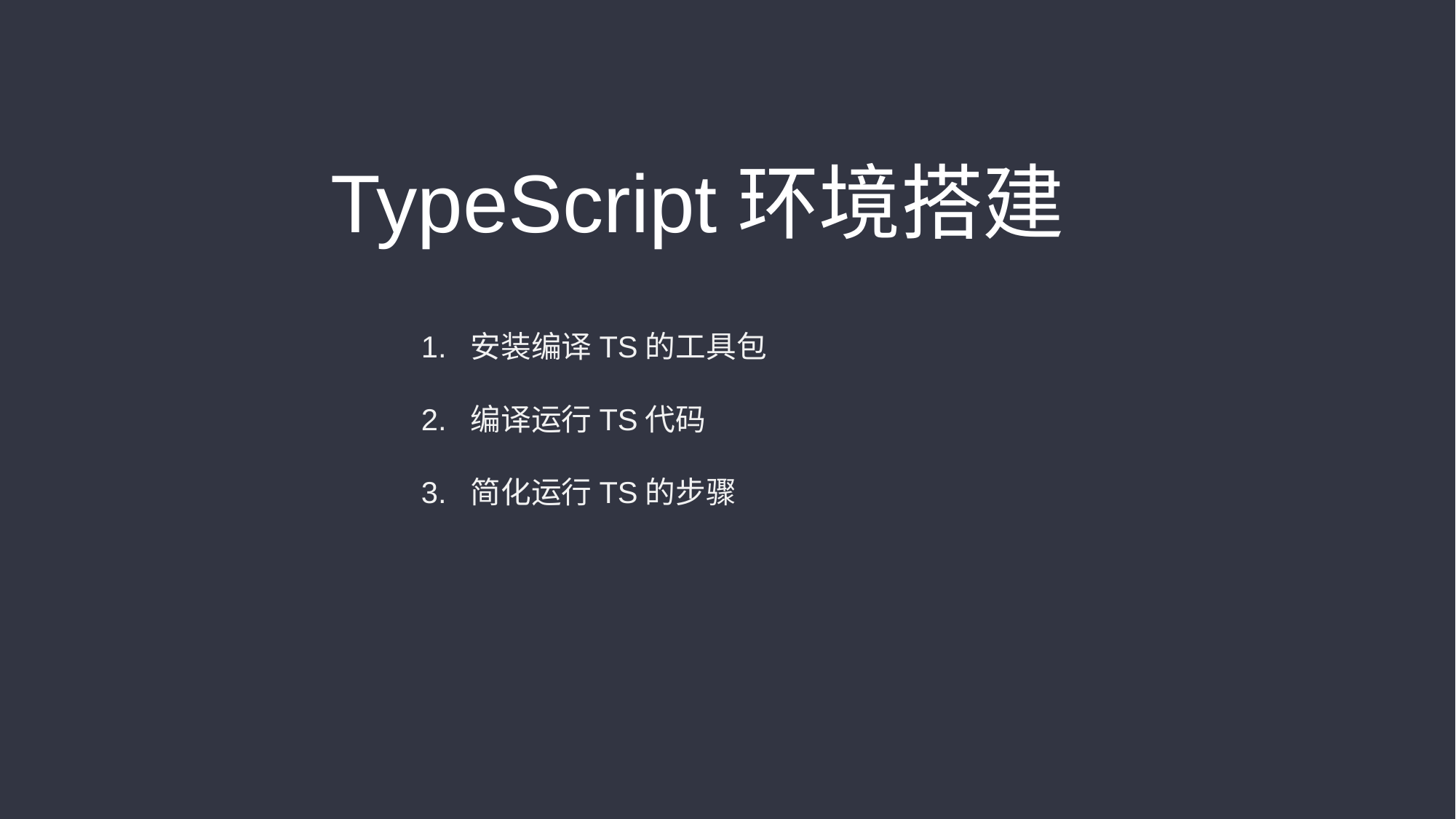

TypeScript环境搭建
1.  安装编译TS的工具包

2.  编译运行TS代码

3.  简化运行TS的步骤